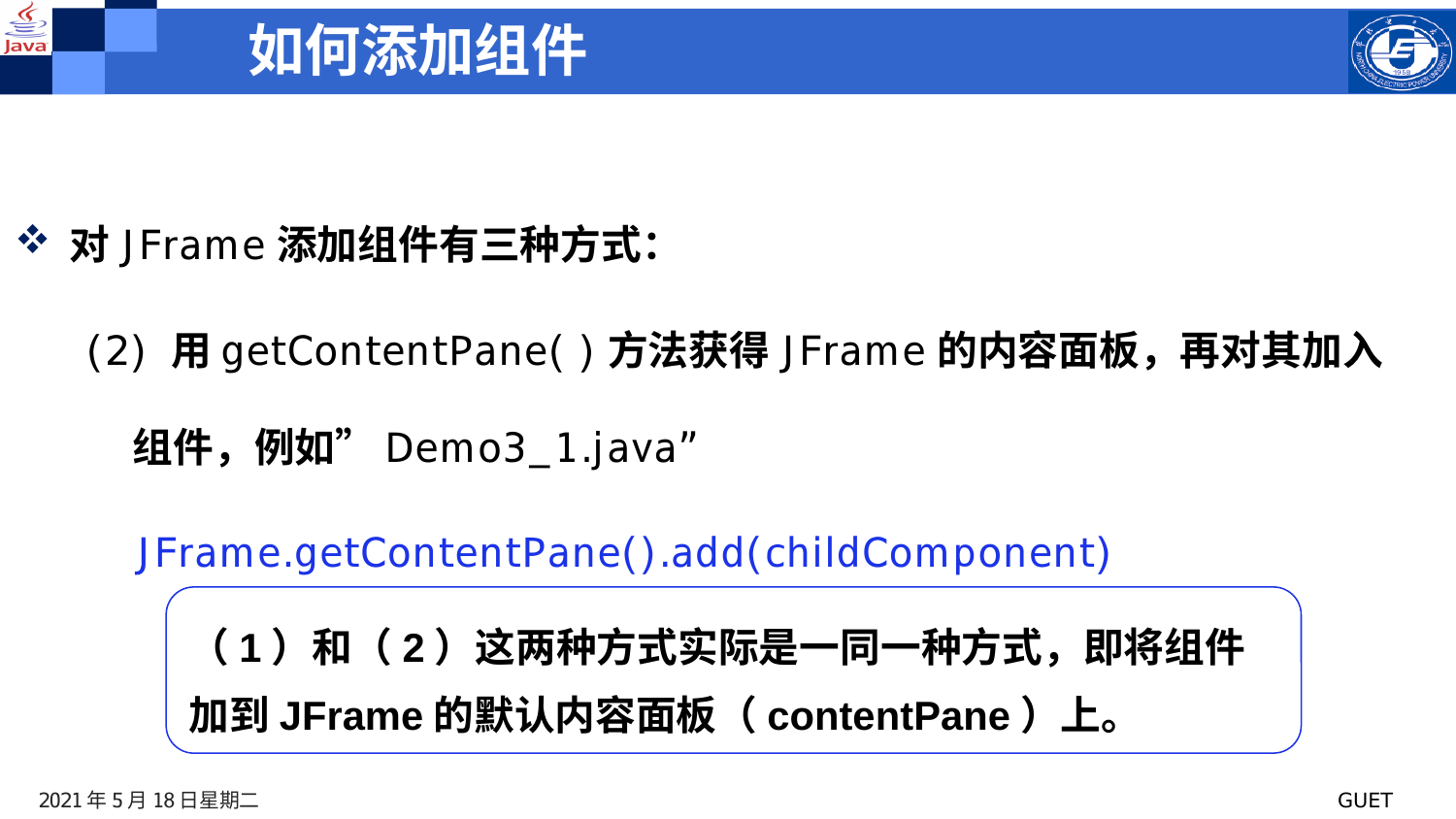

# 如何添加组件
对JFrame添加组件有三种方式：
(2) 用getContentPane( )方法获得JFrame的内容面板，再对其加入组件，例如”Demo3_1.java”
    JFrame.getContentPane().add(childComponent)
（1）和（2）这两种方式实际是一同一种方式，即将组件加到JFrame的默认内容面板（contentPane）上。
GUET